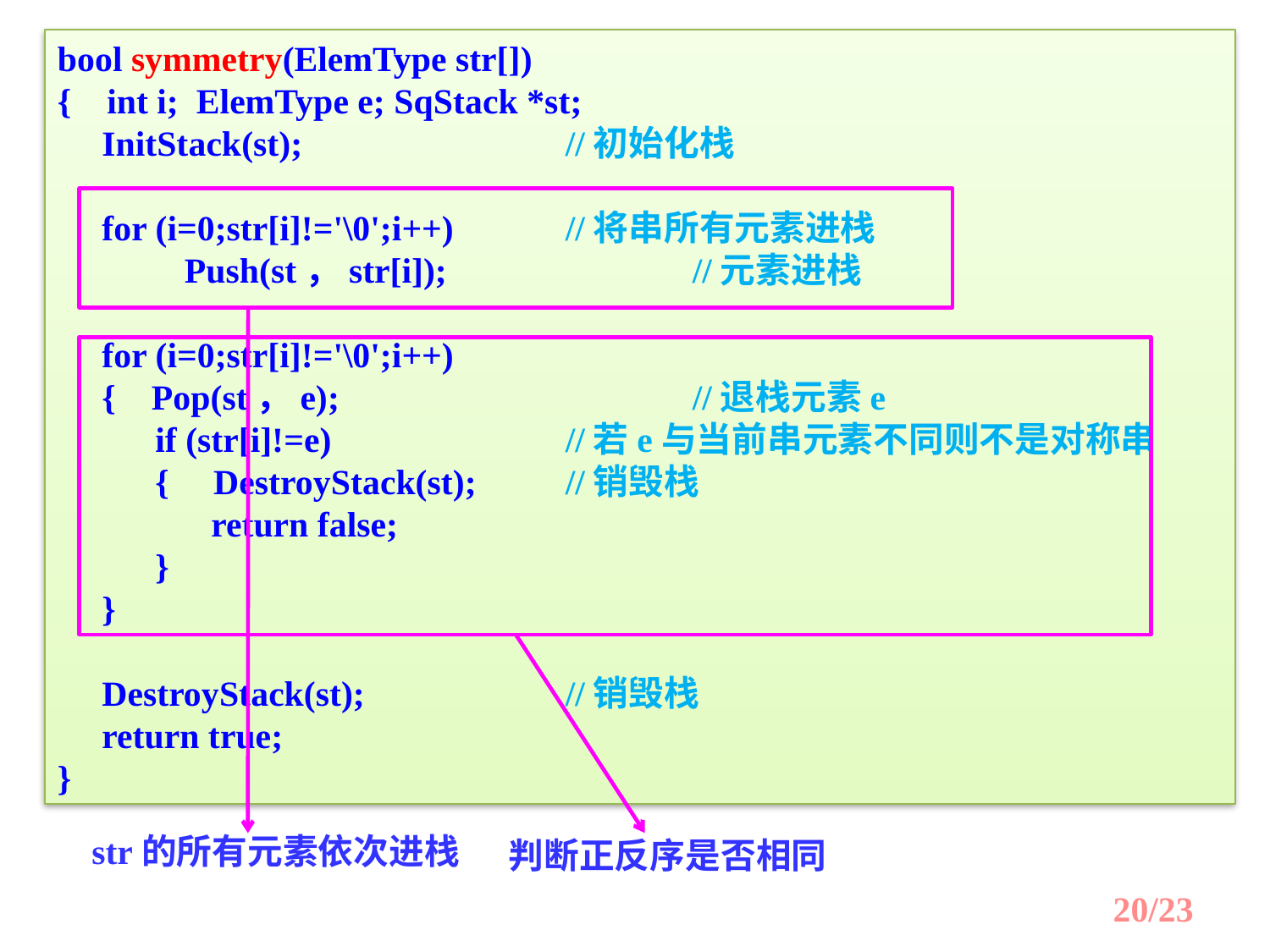

bool symmetry(ElemType str[])
{    int i;  ElemType e; SqStack *st;
     InitStack(st);			//初始化栈

     for (i=0;str[i]!='\0';i++)	//将串所有元素进栈
	Push(st，str[i]);		//元素进栈

     for (i=0;str[i]!='\0';i++)
     {    Pop(st，e);			//退栈元素e
           if (str[i]!=e)	 	//若e与当前串元素不同则不是对称串
           {     DestroyStack(st);	//销毁栈
	   return false;
           }
     }

     DestroyStack(st);	 	//销毁栈
     return true;
}

str的所有元素依次进栈

判断正反序是否相同
20